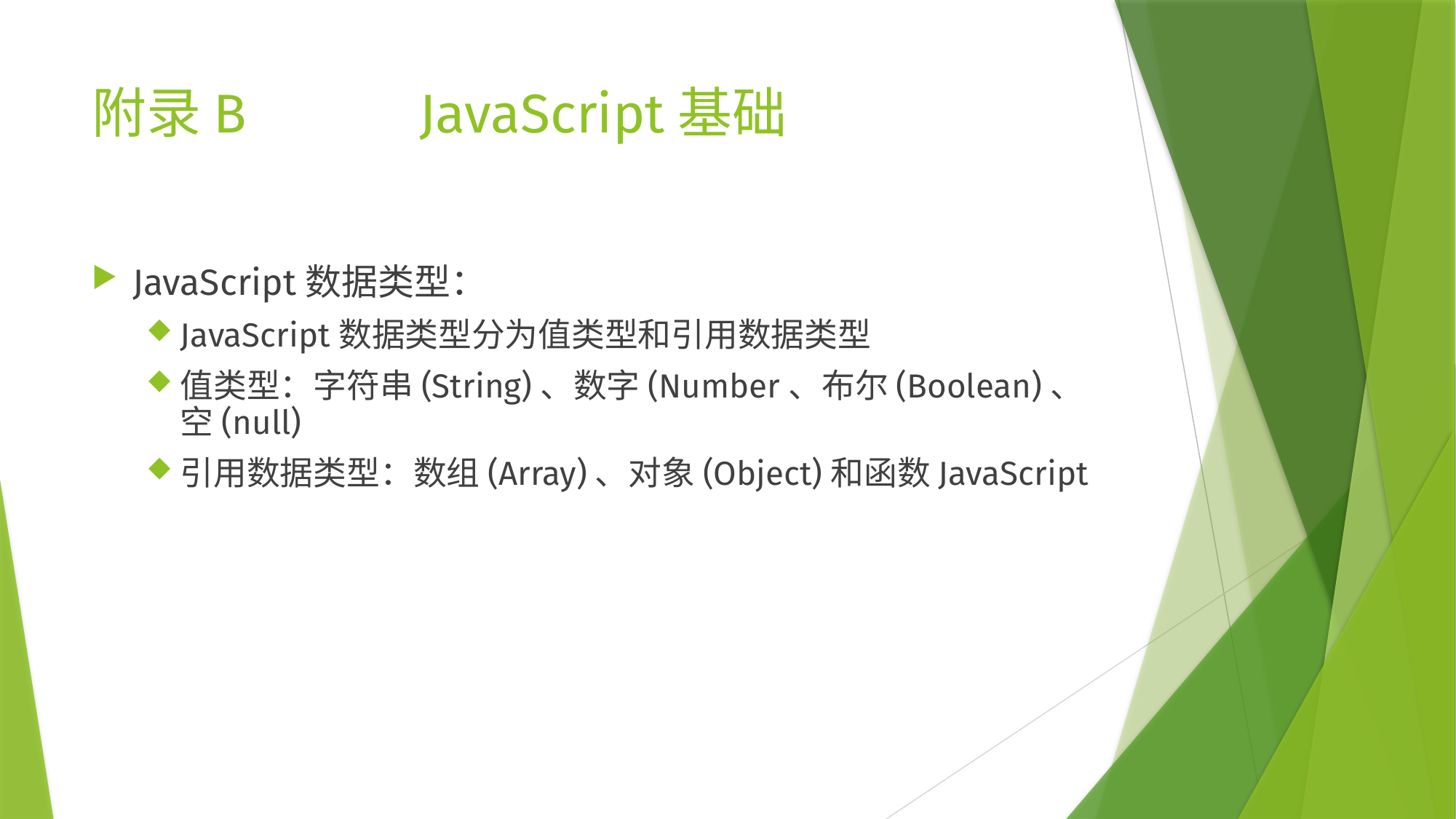

# 附录B		JavaScript基础
JavaScript数据类型：
JavaScript数据类型分为值类型和引用数据类型
值类型：字符串(String)、数字(Number、布尔(Boolean)、空(null)
引用数据类型：数组(Array)、对象(Object)和函数JavaScript